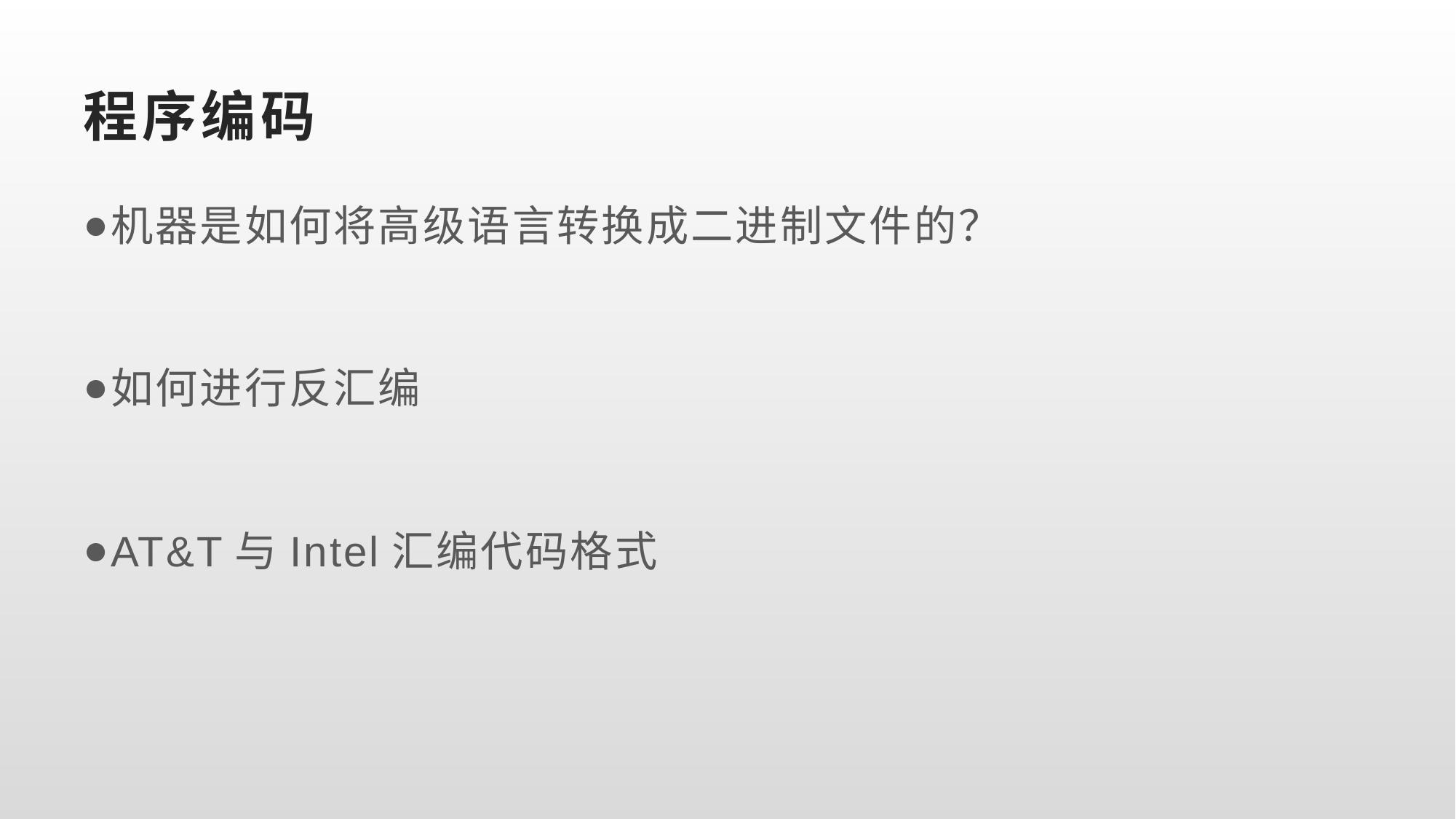

# 程序编码
机器是如何将高级语言转换成二进制文件的？

如何进行反汇编

AT&T与Intel汇编代码格式